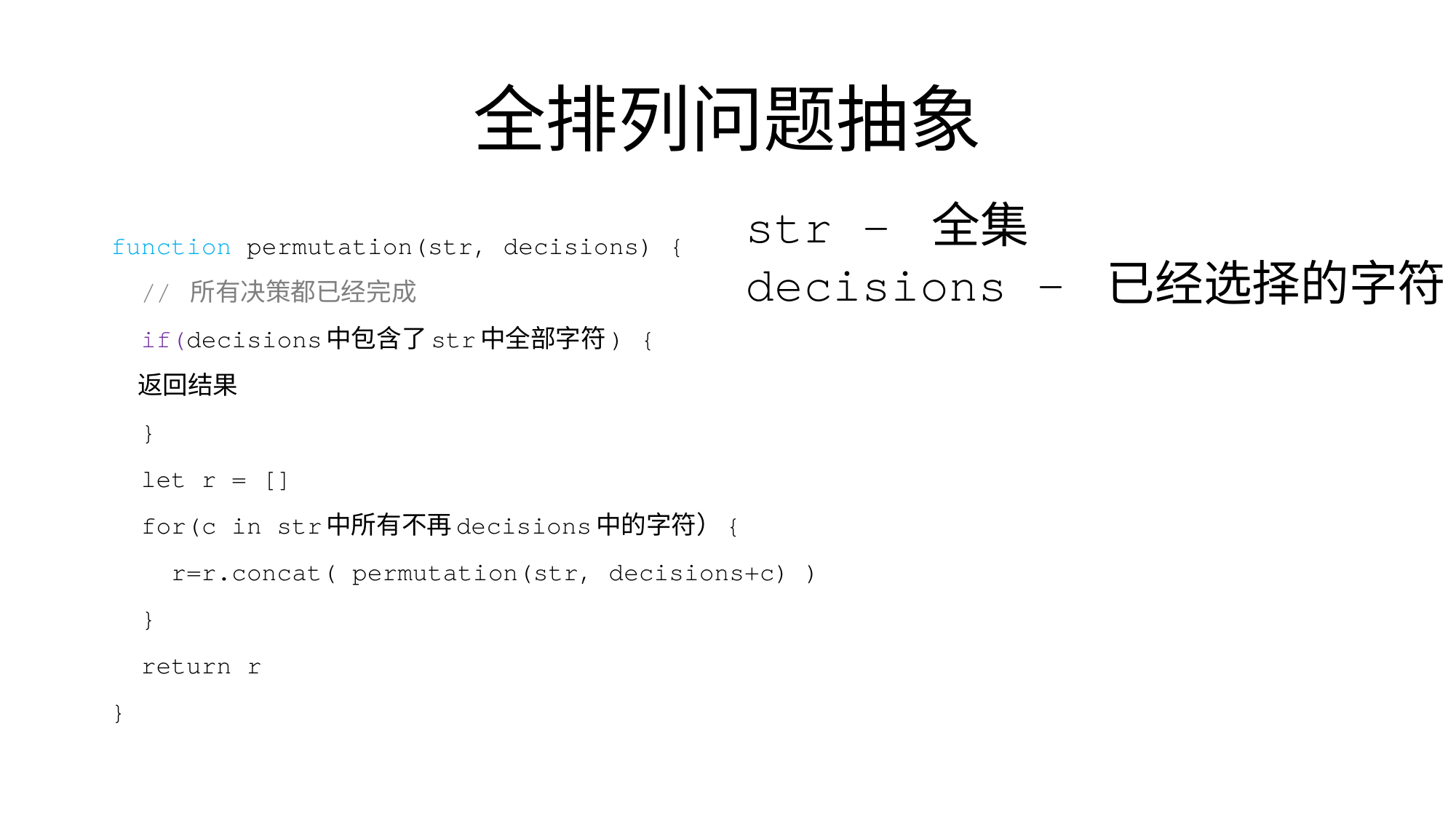

# 全排列问题抽象
str – 全集
decisions – 已经选择的字符
function permutation(str, decisions) {
  // 所有决策都已经完成
  if(decisions中包含了str中全部字符) {
    返回结果
  }
  let r = []
  for(c in str中所有不再decisions中的字符）{
    r=r.concat( permutation(str, decisions+c) )
  }
  return r
}